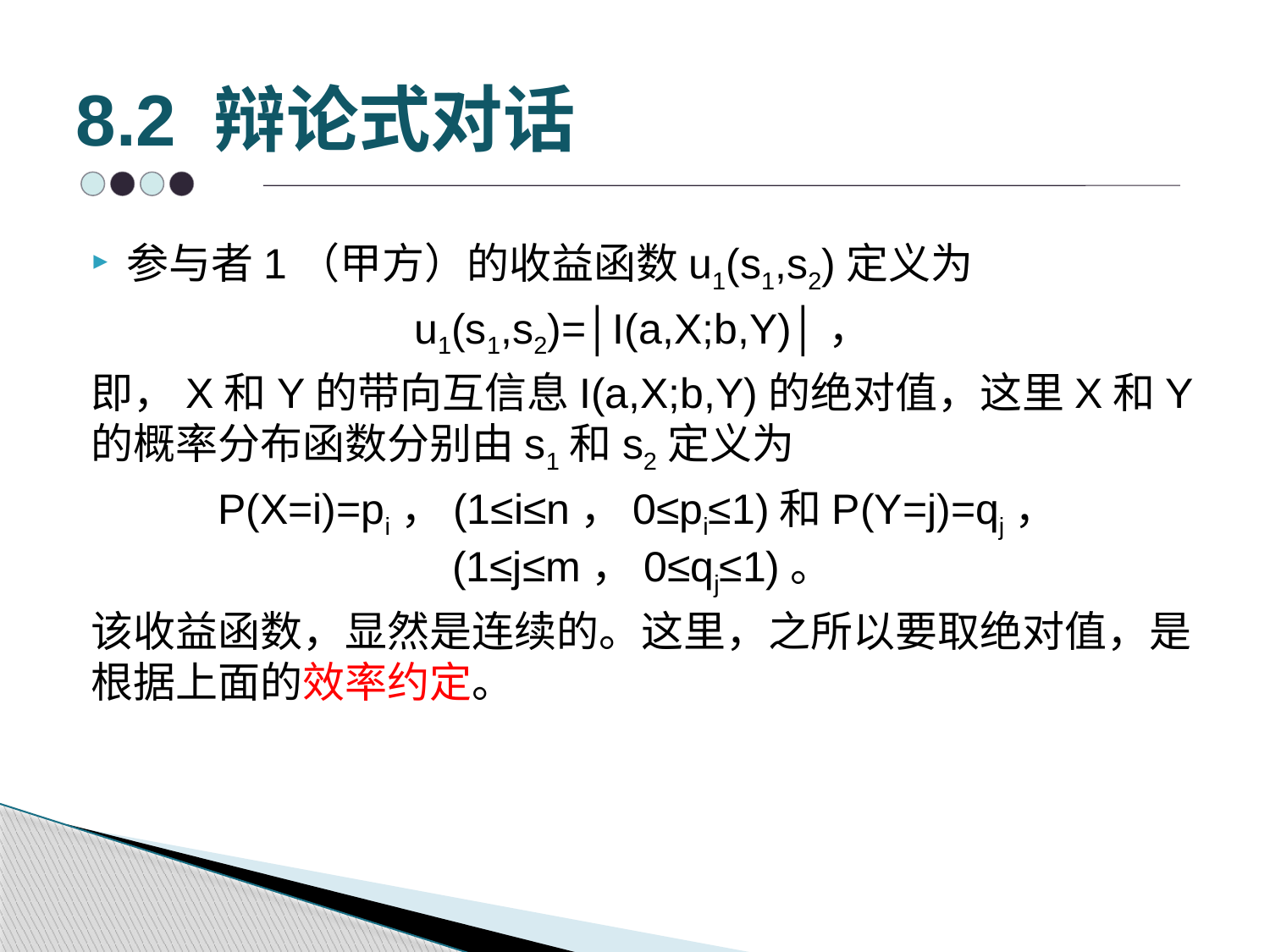

# 8.2 辩论式对话

参与者1（甲方）的收益函数u1(s1,s2)定义为
u1(s1,s2)=│I(a,X;b,Y)│，
即，X和Y的带向互信息I(a,X;b,Y)的绝对值，这里X和Y的概率分布函数分别由s1和s2定义为
P(X=i)=pi，(1≤i≤n，0≤pi≤1)和P(Y=j)=qj，(1≤j≤m，0≤qj≤1)。
该收益函数，显然是连续的。这里，之所以要取绝对值，是根据上面的效率约定。